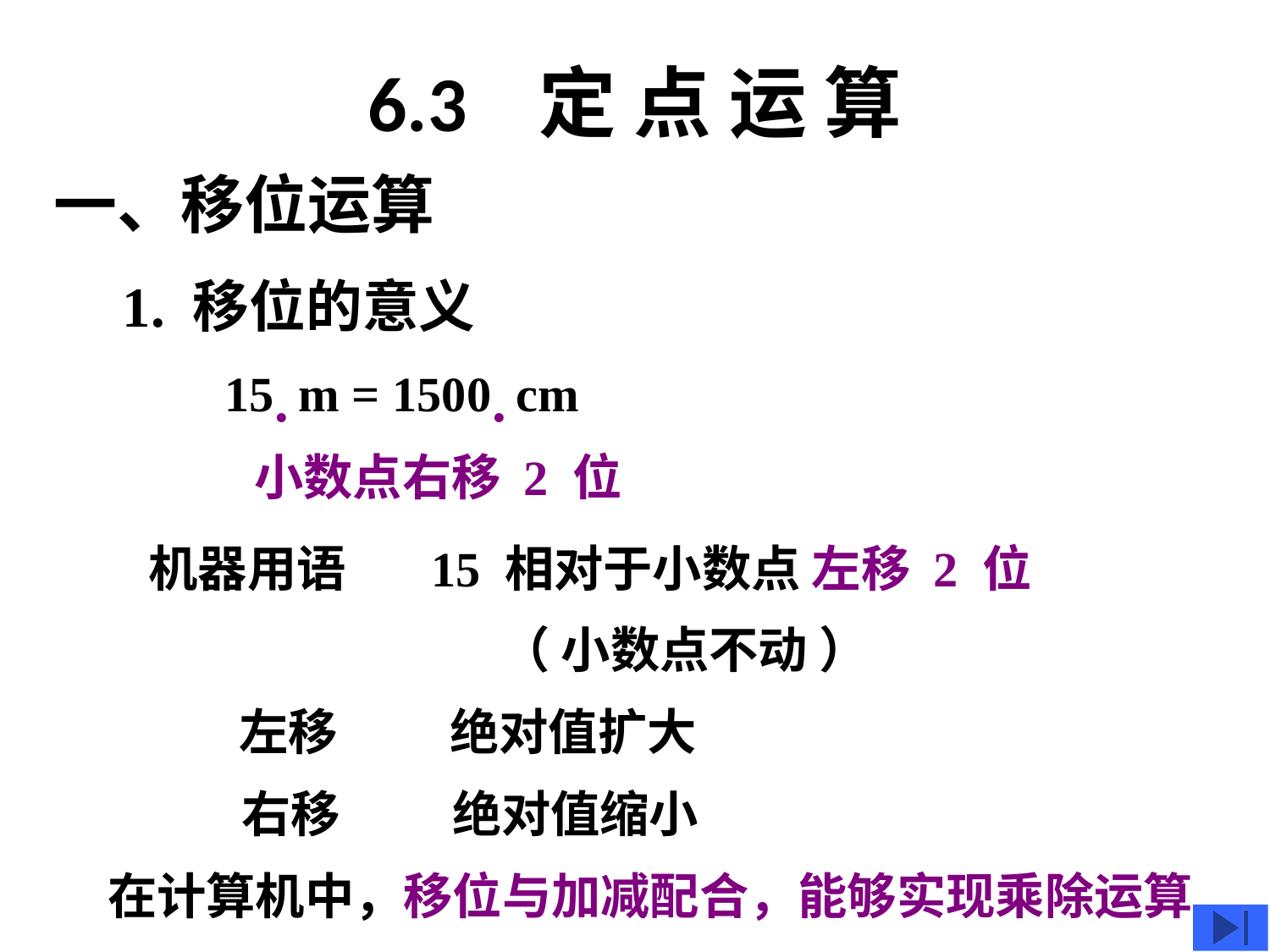

# 6.3   定 点 运 算
一、移位运算
1. 移位的意义
15  m = 1500  cm
.
.
小数点右移 2 位
机器用语
15 相对于小数点 左移 2 位
（ 小数点不动 ）
左移          绝对值扩大
右移          绝对值缩小
在计算机中，移位与加减配合，能够实现乘除运算